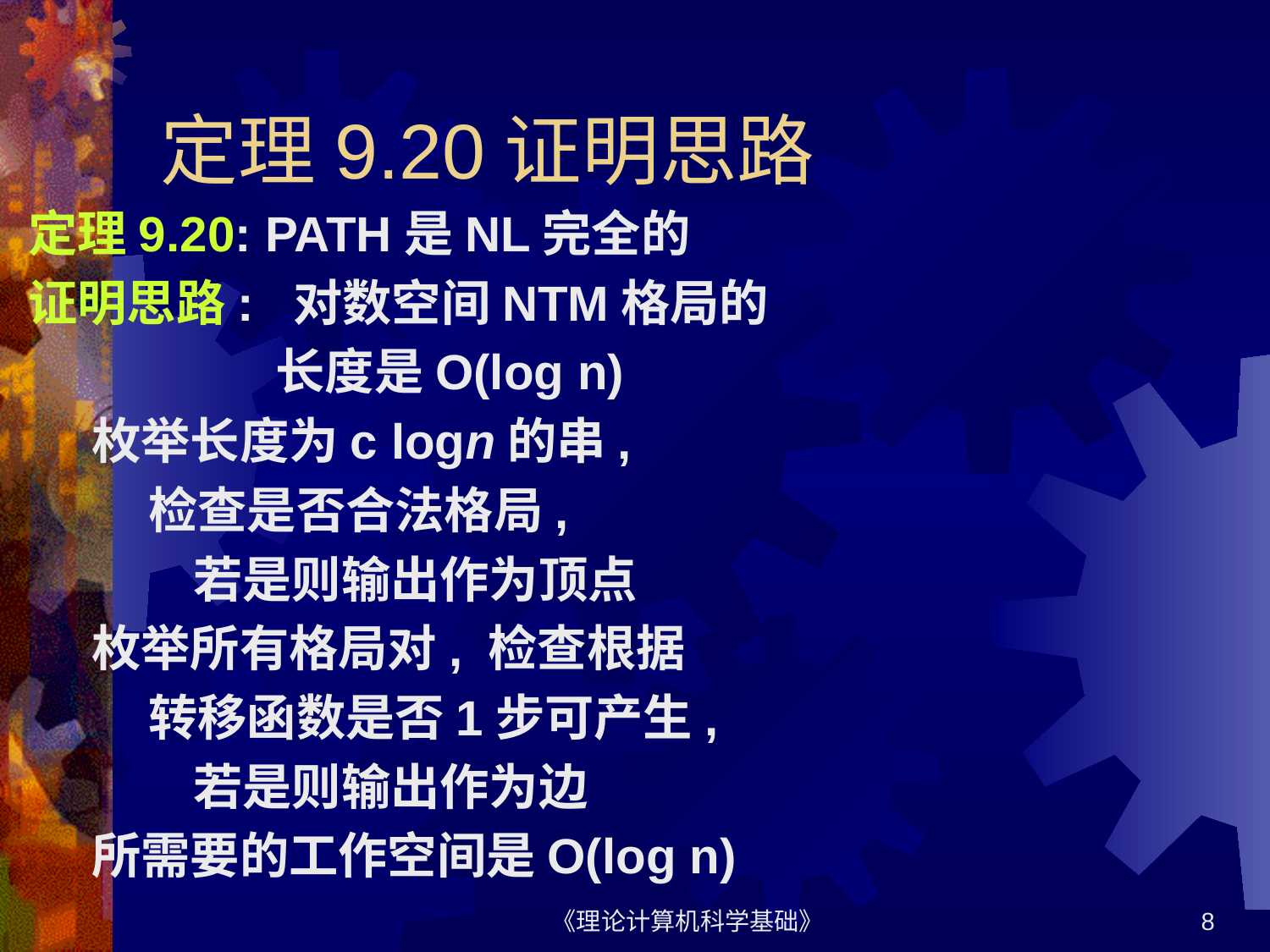

# 定理9.20证明思路
定理9.20: PATH是NL完全的
证明思路:  对数空间NTM格局的
                     长度是O(log n)
枚举长度为c logn的串,
    检查是否合法格局,
        若是则输出作为顶点
枚举所有格局对, 检查根据
    转移函数是否1步可产生,
        若是则输出作为边
所需要的工作空间是O(log n)
《理论计算机科学基础》
8